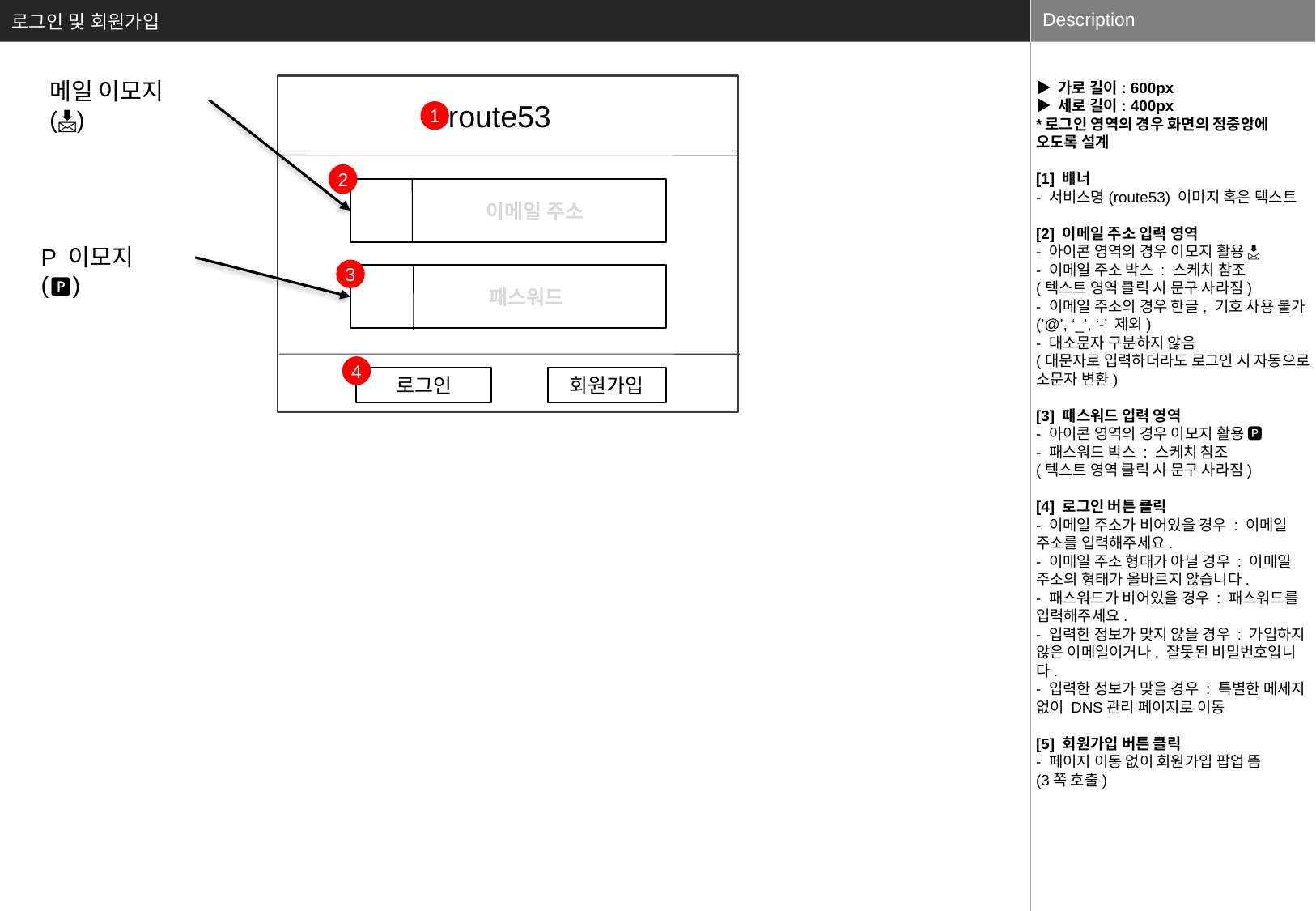

로그인 및 회원가입

▶ 가로 길이: 600px
▶ 세로 길이: 400px
*로그인 영역의 경우 화면의 정중앙에 오도록 설계

[1] 배너
- 서비스명(route53) 이미지 혹은 텍스트

[2] 이메일 주소 입력 영역
- 아이콘 영역의 경우 이모지 활용 📩
- 이메일 주소 박스 : 스케치 참조
(텍스트 영역 클릭 시 문구 사라짐)
- 이메일 주소의 경우 한글, 기호 사용 불가(’@’, ‘_’, ‘-’ 제외)
- 대소문자 구분하지 않음
(대문자로 입력하더라도 로그인 시 자동으로 소문자 변환)

[3] 패스워드 입력 영역
- 아이콘 영역의 경우 이모지 활용 🅿
- 패스워드 박스 : 스케치 참조
(텍스트 영역 클릭 시 문구 사라짐)

[4] 로그인 버튼 클릭
- 이메일 주소가 비어있을 경우 : 이메일 주소를 입력해주세요.
- 이메일 주소 형태가 아닐 경우 : 이메일 주소의 형태가 올바르지 않습니다.
- 패스워드가 비어있을 경우 : 패스워드를 입력해주세요.
- 입력한 정보가 맞지 않을 경우 : 가입하지 않은 이메일이거나, 잘못된 비밀번호입니다.
- 입력한 정보가 맞을 경우 : 특별한 메세지 없이 DNS관리 페이지로 이동

[5] 회원가입 버튼 클릭
- 페이지 이동 없이 회원가입 팝업 뜸
(3쪽 호출)

메일 이모지(📩)

route53

1

2
           이메일 주소

P 이모지
(🅿)

3
       패스워드

4
로그인
회원가입